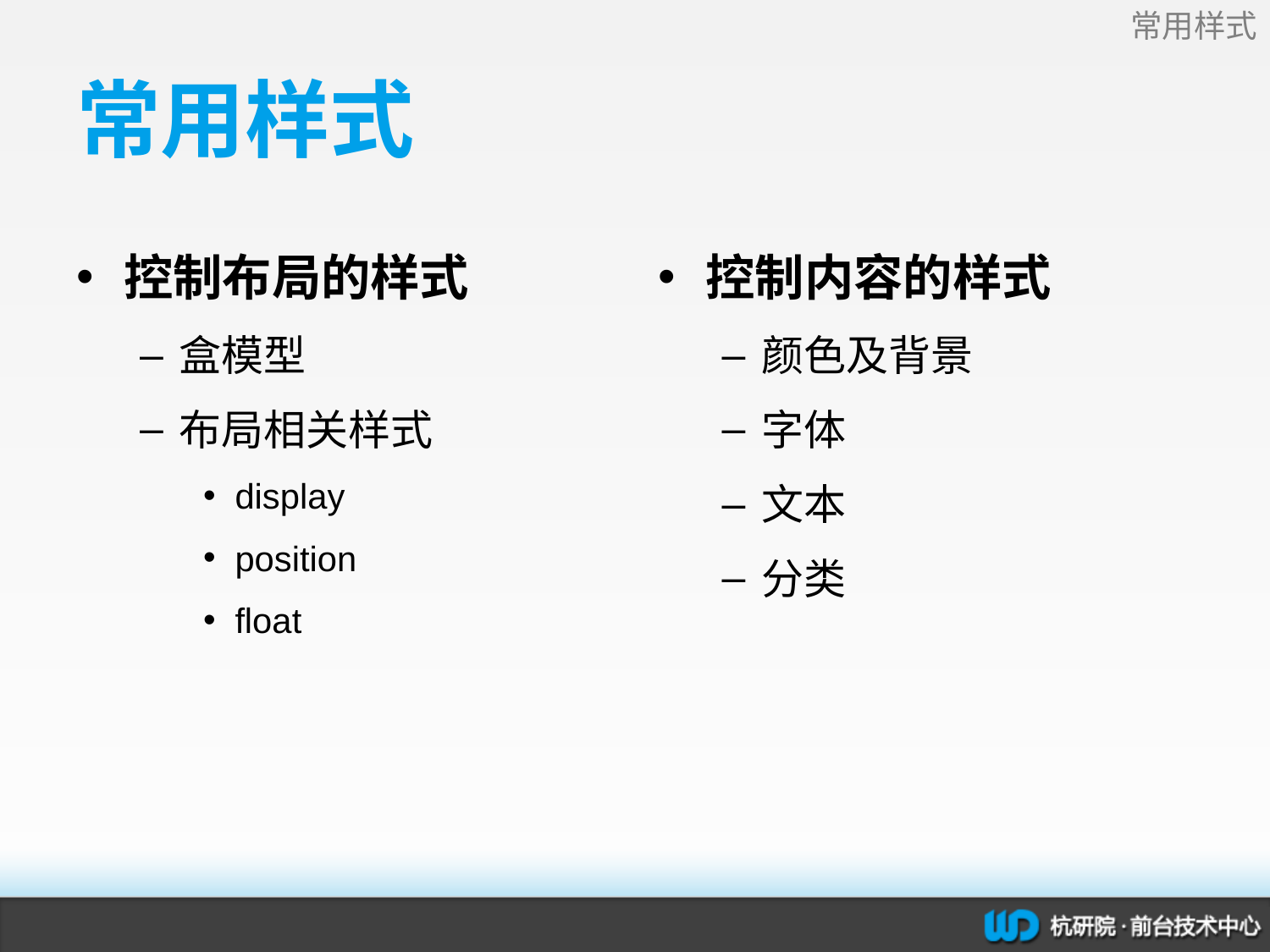

常用样式
# 常用样式
控制布局的样式
盒模型
布局相关样式
display
position
float
控制内容的样式
颜色及背景
字体
文本
分类